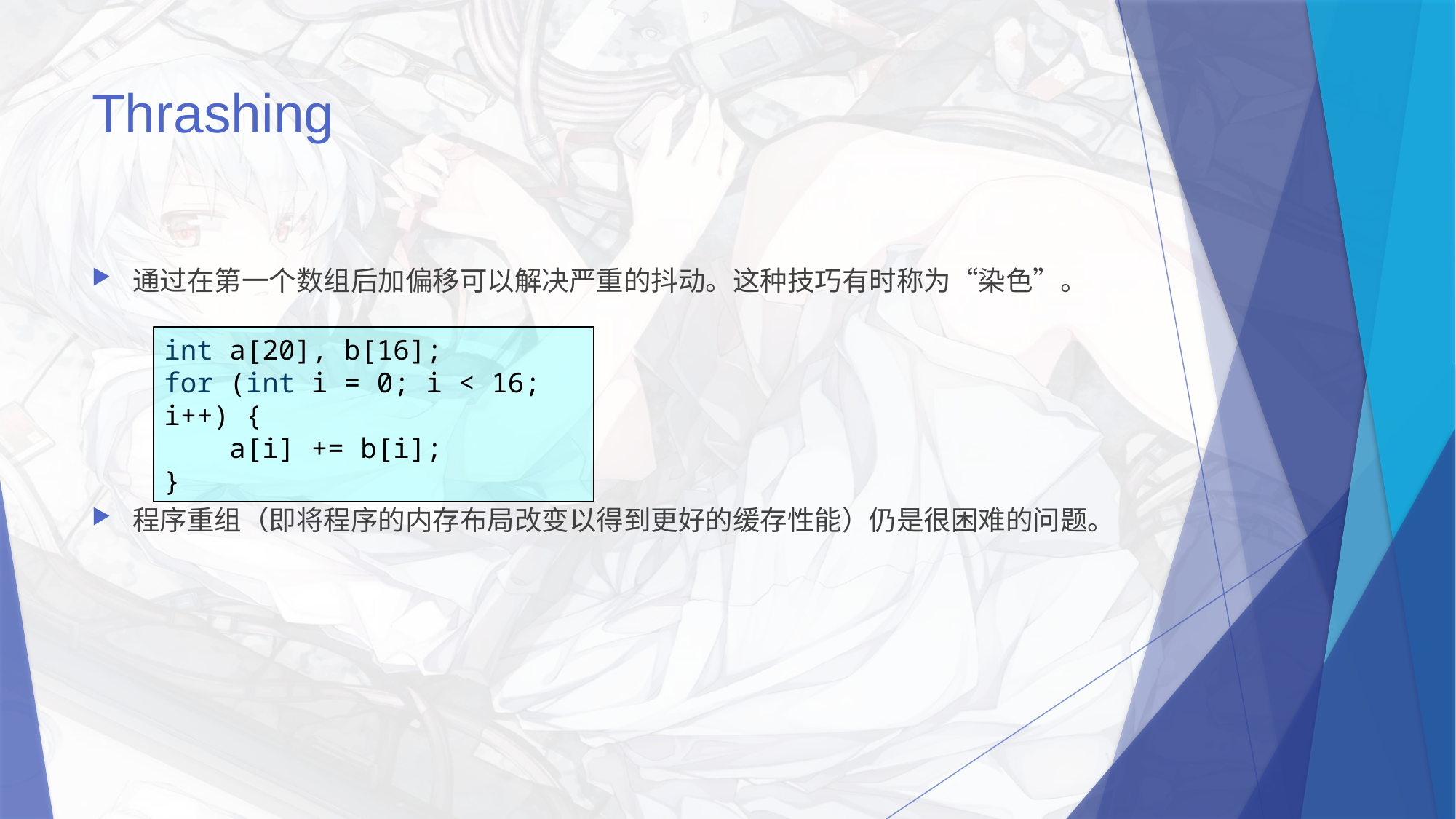

# Thrashing
通过在第一个数组后加偏移可以解决严重的抖动。这种技巧有时称为“染色”。

程序重组（即将程序的内存布局改变以得到更好的缓存性能）仍是很困难的问题。
int a[20], b[16];
for (int i = 0; i < 16; i++) {
    a[i] += b[i];
}